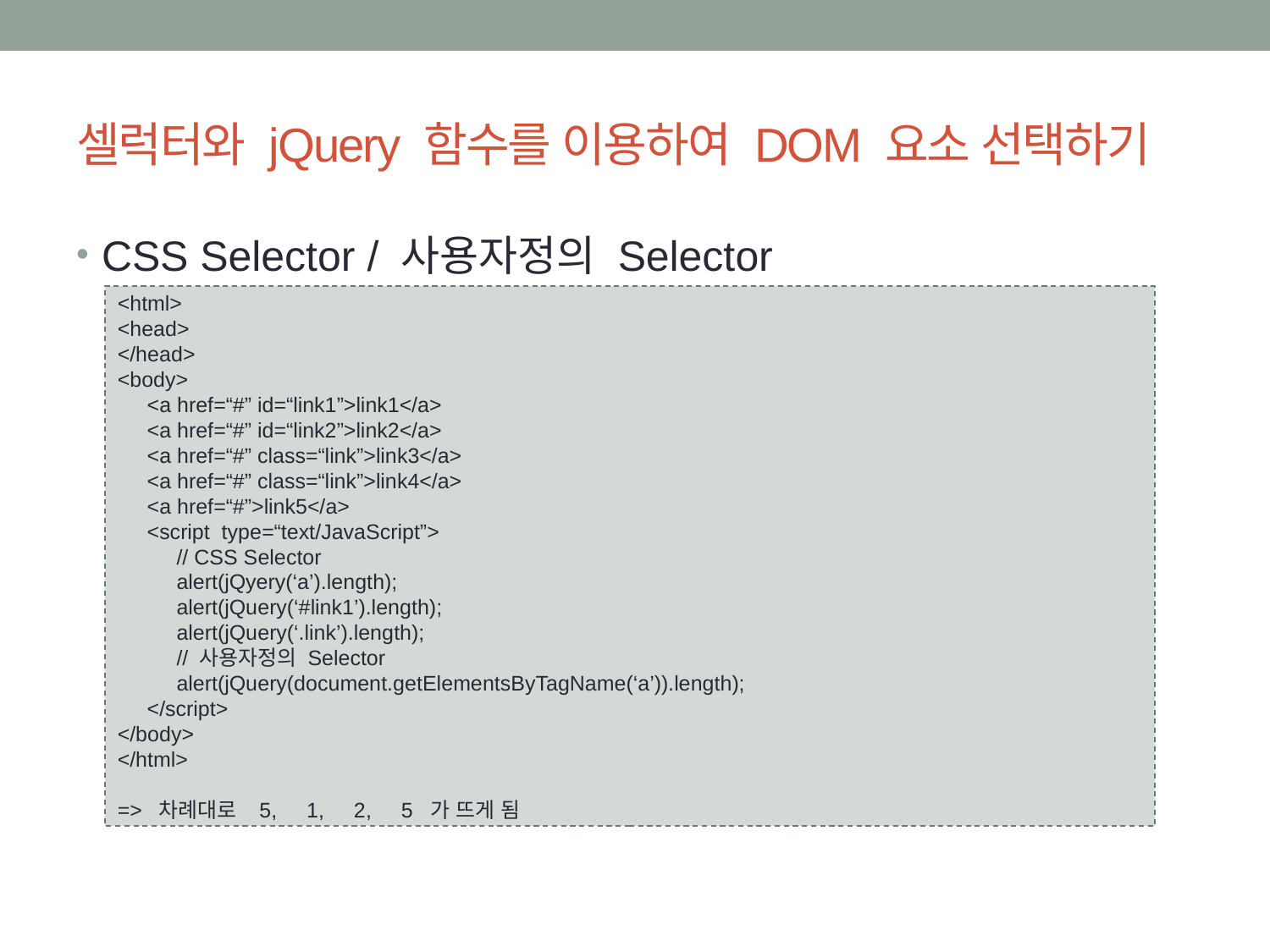

# 셀럭터와 jQuery 함수를 이용하여 DOM 요소 선택하기
CSS Selector / 사용자정의 Selector

<html>
<head>
</head>
<body>
     <a href=“#” id=“link1”>link1</a>
     <a href=“#” id=“link2”>link2</a>
     <a href=“#” class=“link”>link3</a>
     <a href=“#” class=“link”>link4</a>
     <a href=“#”>link5</a>
     <script  type=“text/JavaScript”>
          // CSS Selector
          alert(jQyery(‘a’).length);
          alert(jQuery(‘#link1’).length);
          alert(jQuery(‘.link’).length);
          // 사용자정의 Selector
          alert(jQuery(document.getElementsByTagName(‘a’)).length);
     </script>
</body>
</html>

=>  차례대로   5,     1,     2,     5  가 뜨게 됨